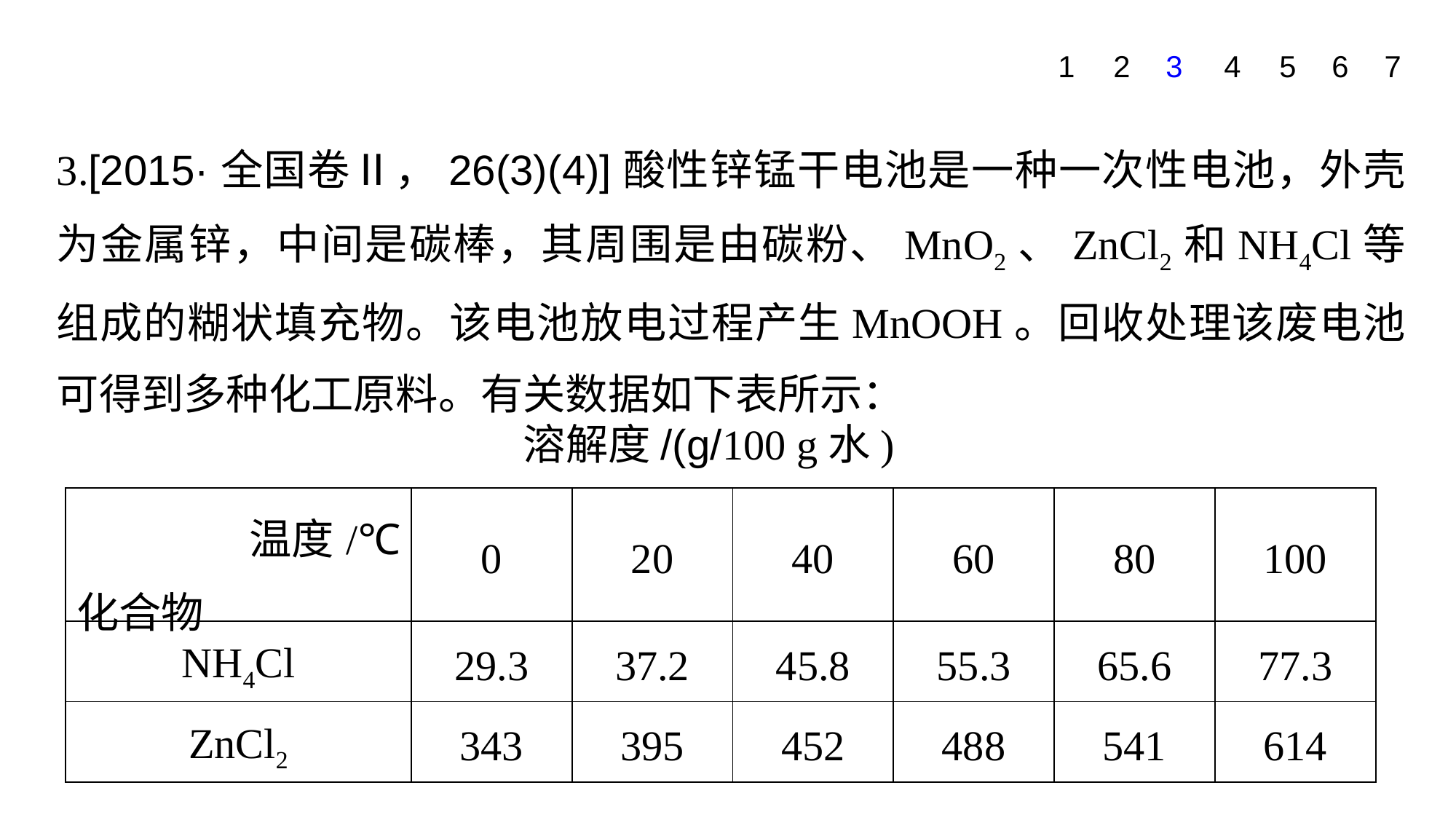

1
2
3
4
5
6
7
3.[2015·全国卷Ⅱ，26(3)(4)]酸性锌锰干电池是一种一次性电池，外壳为金属锌，中间是碳棒，其周围是由碳粉、MnO2、ZnCl2和NH4Cl等组成的糊状填充物。该电池放电过程产生MnOOH。回收处理该废电池可得到多种化工原料。有关数据如下表所示：
溶解度/(g/100 g水)
| 温度/℃ 化合物 | 0 | 20 | 40 | 60 | 80 | 100 |
| --- | --- | --- | --- | --- | --- | --- |
| NH4Cl | 29.3 | 37.2 | 45.8 | 55.3 | 65.6 | 77.3 |
| ZnCl2 | 343 | 395 | 452 | 488 | 541 | 614 |